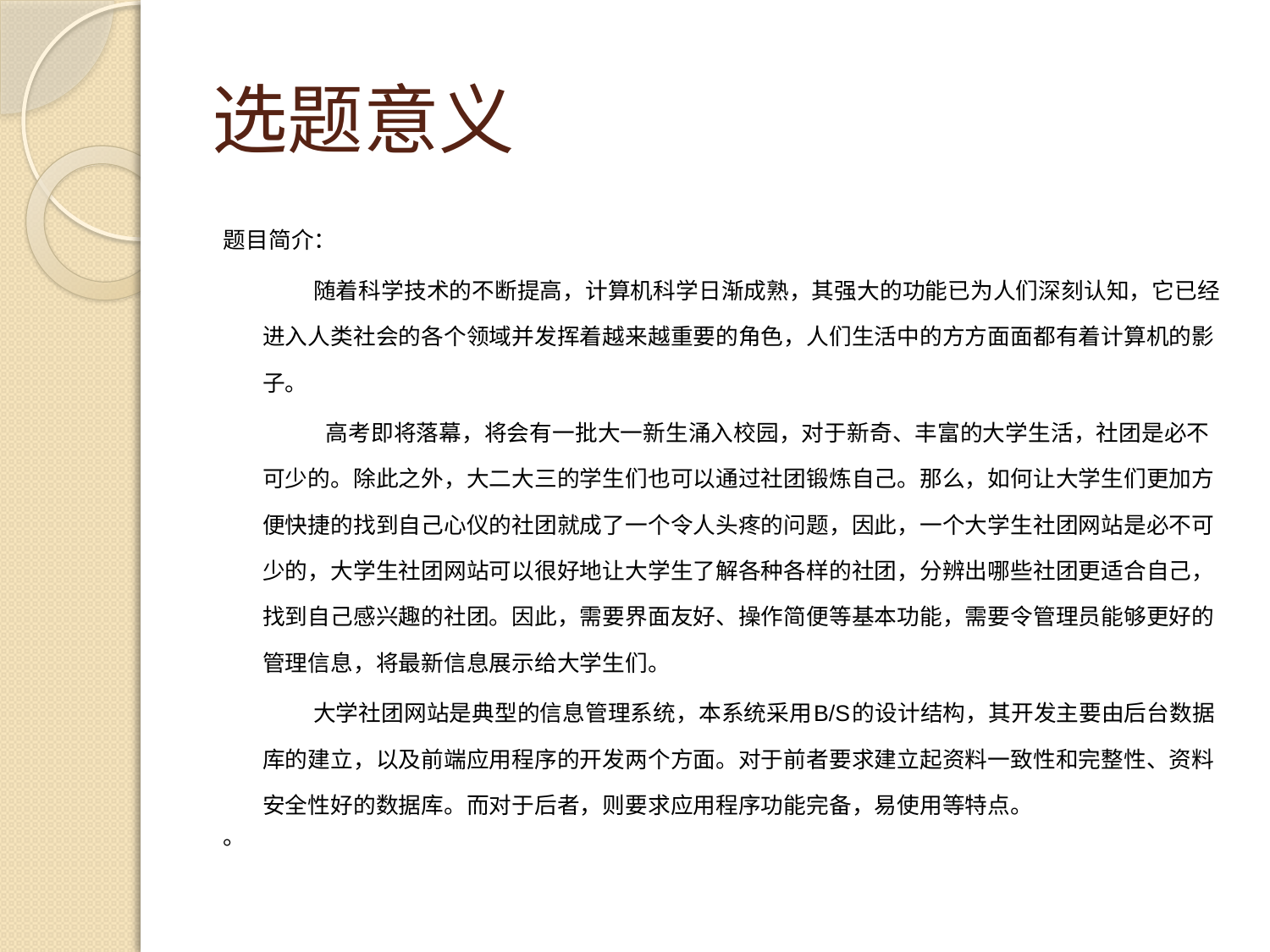

# 选题意义
题目简介：
    	 	随着科学技术的不断提高，计算机科学日渐成熟，其强大的功能已为人们深刻认知，它已经进入人类社会的各个领域并发挥着越来越重要的角色，人们生活中的方方面面都有着计算机的影子。
   		  高考即将落幕，将会有一批大一新生涌入校园，对于新奇、丰富的大学生活，社团是必不可少的。除此之外，大二大三的学生们也可以通过社团锻炼自己。那么，如何让大学生们更加方便快捷的找到自己心仪的社团就成了一个令人头疼的问题，因此，一个大学生社团网站是必不可少的，大学生社团网站可以很好地让大学生了解各种各样的社团，分辨出哪些社团更适合自己，找到自己感兴趣的社团。因此，需要界面友好、操作简便等基本功能，需要令管理员能够更好的管理信息，将最新信息展示给大学生们。
		大学社团网站是典型的信息管理系统，本系统采用B/S的设计结构，其开发主要由后台数据库的建立，以及前端应用程序的开发两个方面。对于前者要求建立起资料一致性和完整性、资料安全性好的数据库。而对于后者，则要求应用程序功能完备，易使用等特点。
。